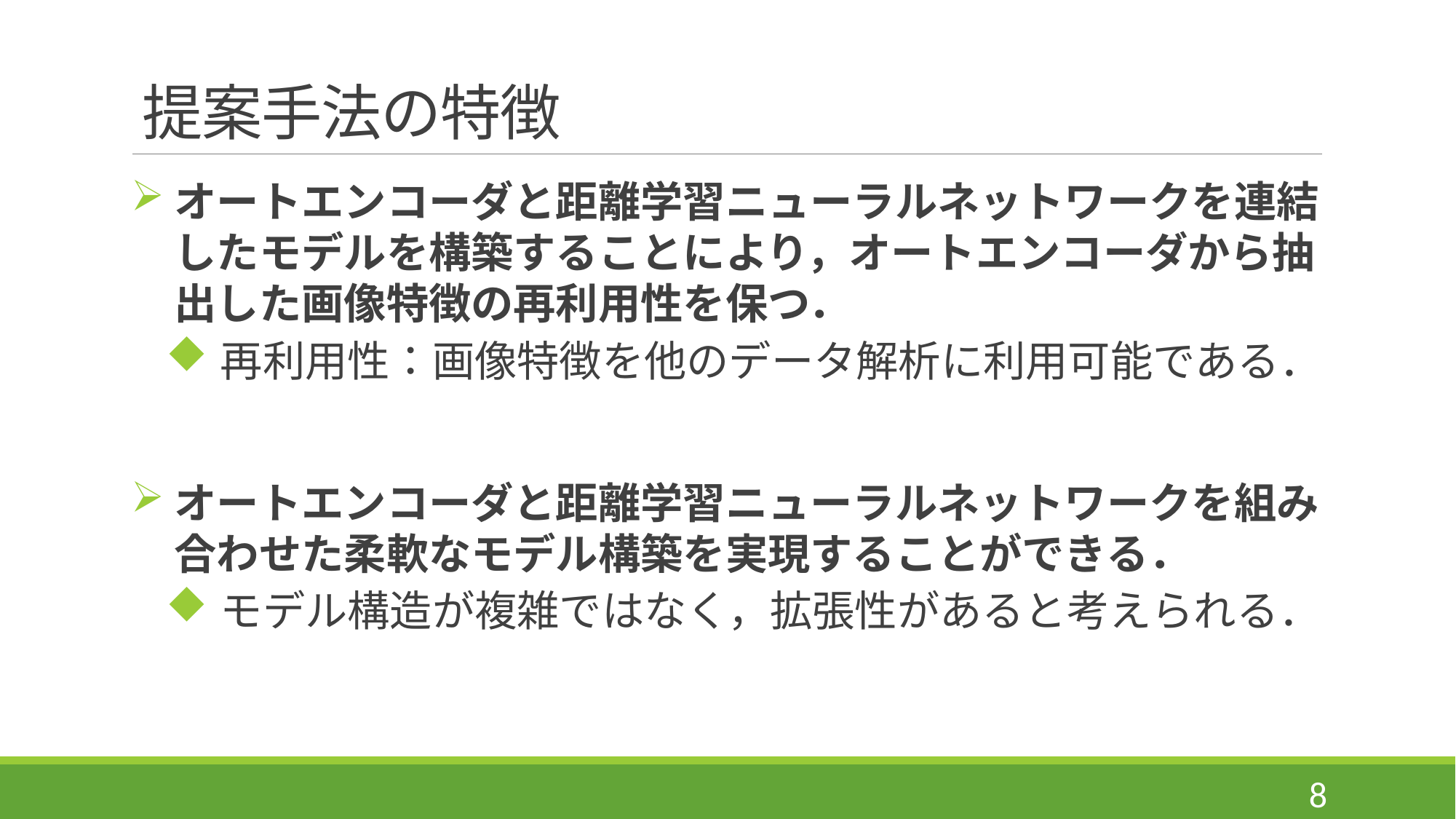

# 提案手法の特徴
オートエンコーダと距離学習ニューラルネットワークを連結したモデルを構築することにより，オートエンコーダから抽出した画像特徴の再利用性を保つ．
再利用性：画像特徴を他のデータ解析に利用可能である．

オートエンコーダと距離学習ニューラルネットワークを組み合わせた柔軟なモデル構築を実現することができる．
モデル構造が複雑ではなく，拡張性があると考えられる．
8